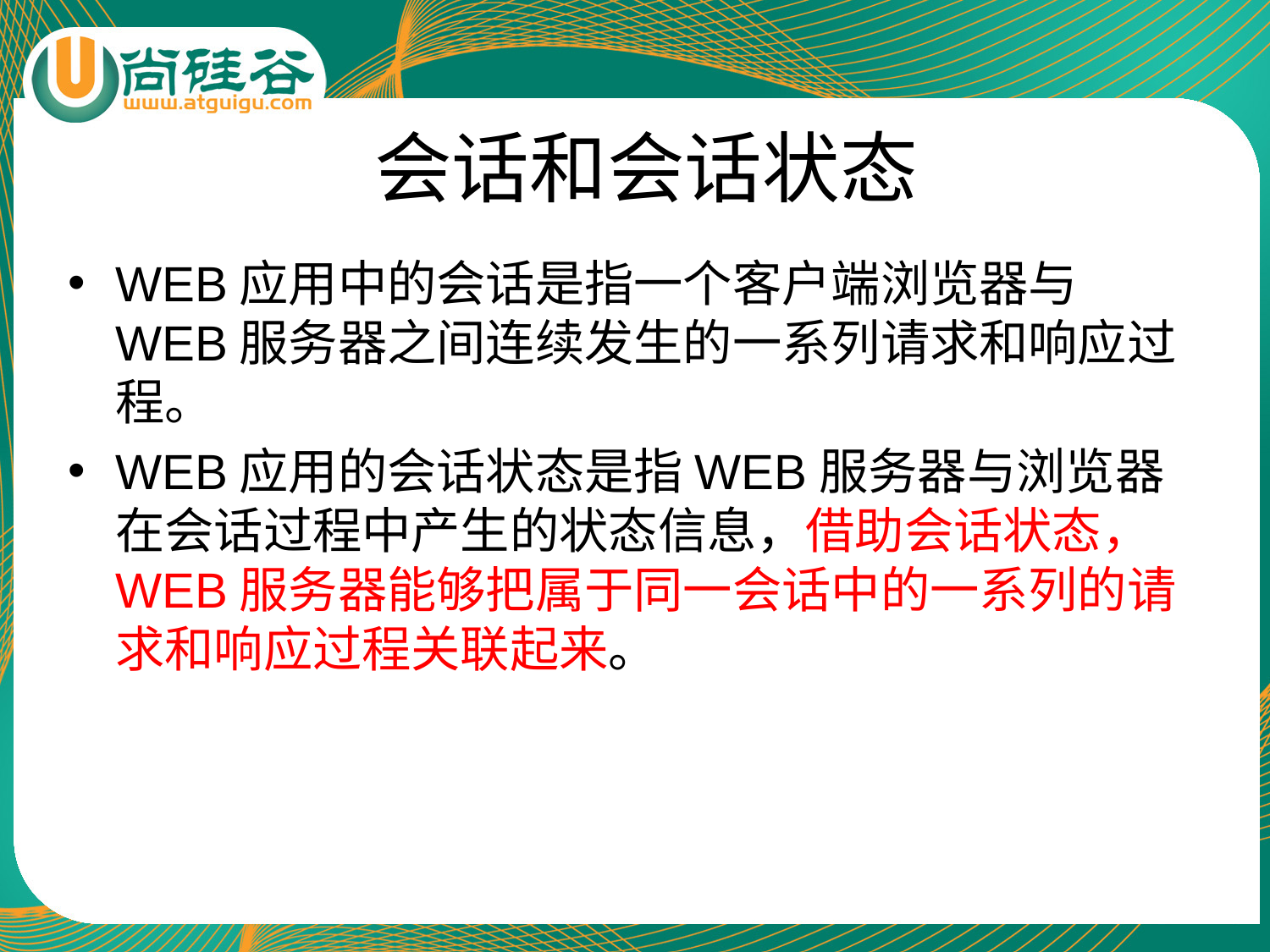

# 会话和会话状态
WEB应用中的会话是指一个客户端浏览器与WEB服务器之间连续发生的一系列请求和响应过程。
WEB应用的会话状态是指WEB服务器与浏览器在会话过程中产生的状态信息，借助会话状态，WEB服务器能够把属于同一会话中的一系列的请求和响应过程关联起来。